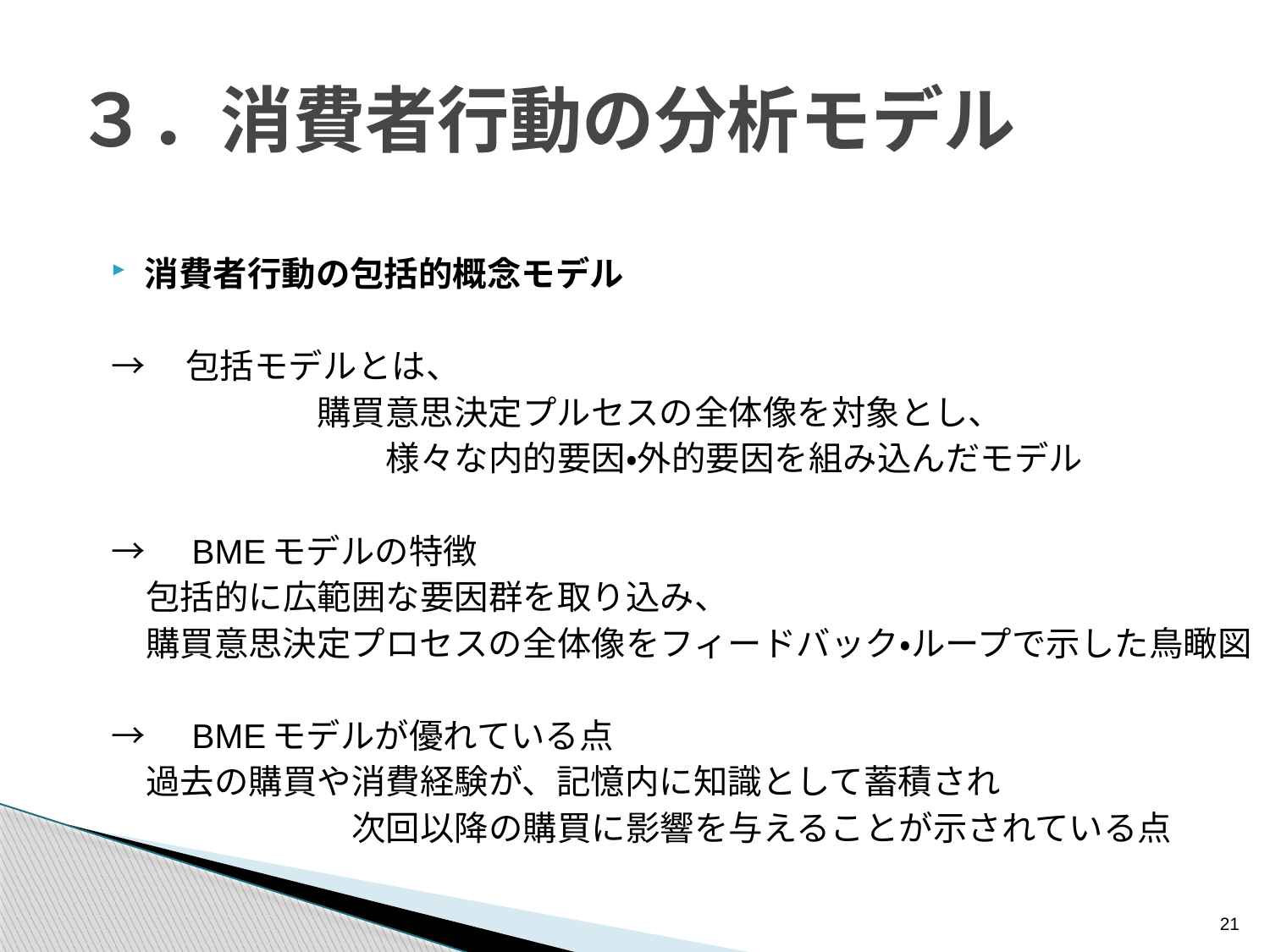

# ３．消費者行動の分析モデル
消費者行動の包括的概念モデル

→　包括モデルとは、
　　　　　　購買意思決定プルセスの全体像を対象とし、
　　　　　　　　様々な内的要因・外的要因を組み込んだモデル

→　BMEモデルの特徴
　包括的に広範囲な要因群を取り込み、
　購買意思決定プロセスの全体像をフィードバック・ループで示した鳥瞰図

→　BMEモデルが優れている点
　過去の購買や消費経験が、記憶内に知識として蓄積され
　　　　　　　次回以降の購買に影響を与えることが示されている点

21